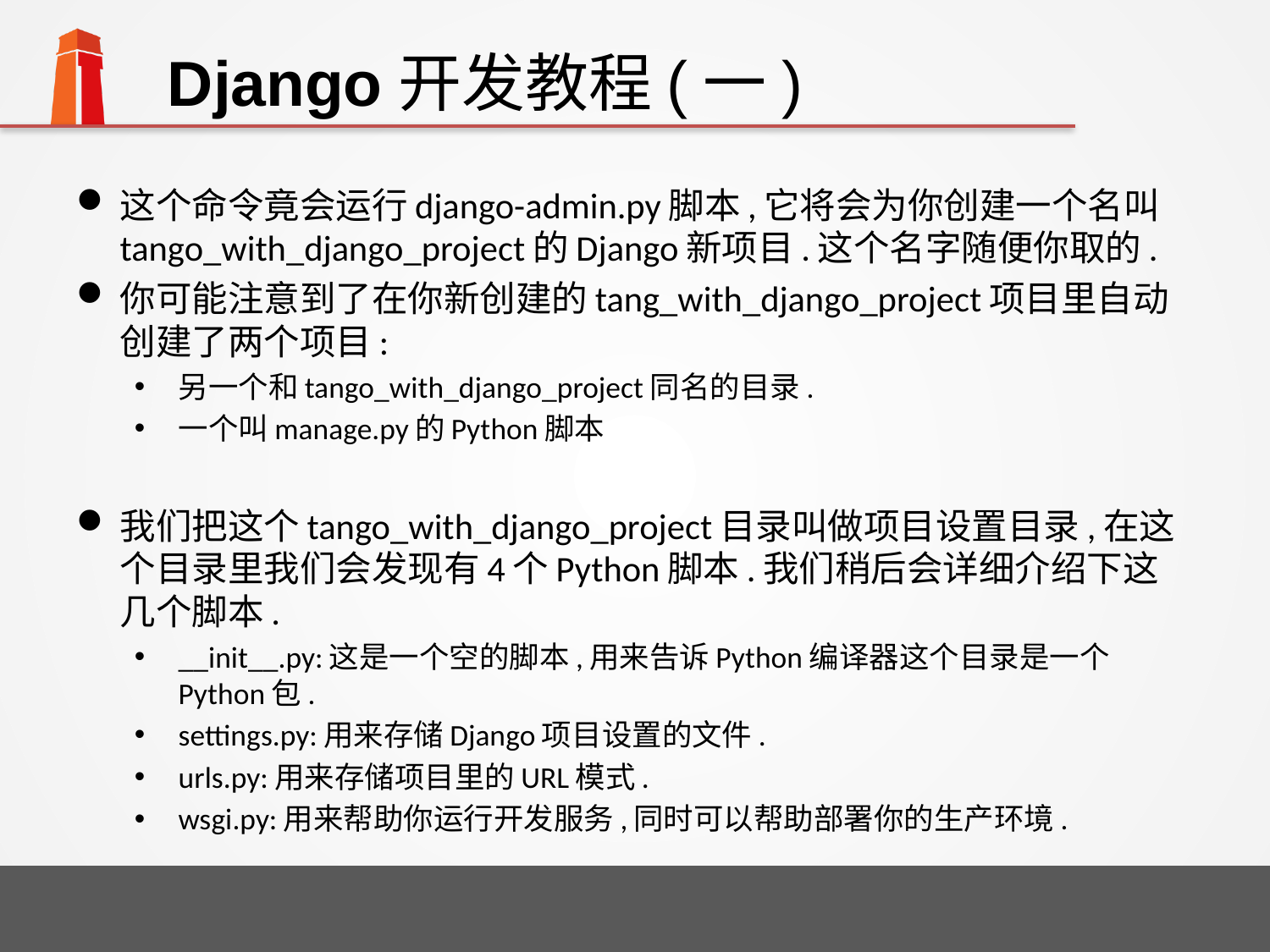

# Django开发教程(一)
这个命令竟会运行django-admin.py脚本,它将会为你创建一个名叫tango_with_django_project的Django新项目.这个名字随便你取的.
你可能注意到了在你新创建的tang_with_django_project项目里自动创建了两个项目:
另一个和tango_with_django_project同名的目录.
一个叫manage.py的Python脚本

我们把这个tango_with_django_project目录叫做项目设置目录,在这个目录里我们会发现有4个Python脚本.我们稍后会详细介绍下这几个脚本.
__init__.py:这是一个空的脚本,用来告诉Python编译器这个目录是一个Python包.
settings.py:用来存储Django项目设置的文件.
urls.py:用来存储项目里的URL模式.
wsgi.py:用来帮助你运行开发服务,同时可以帮助部署你的生产环境.